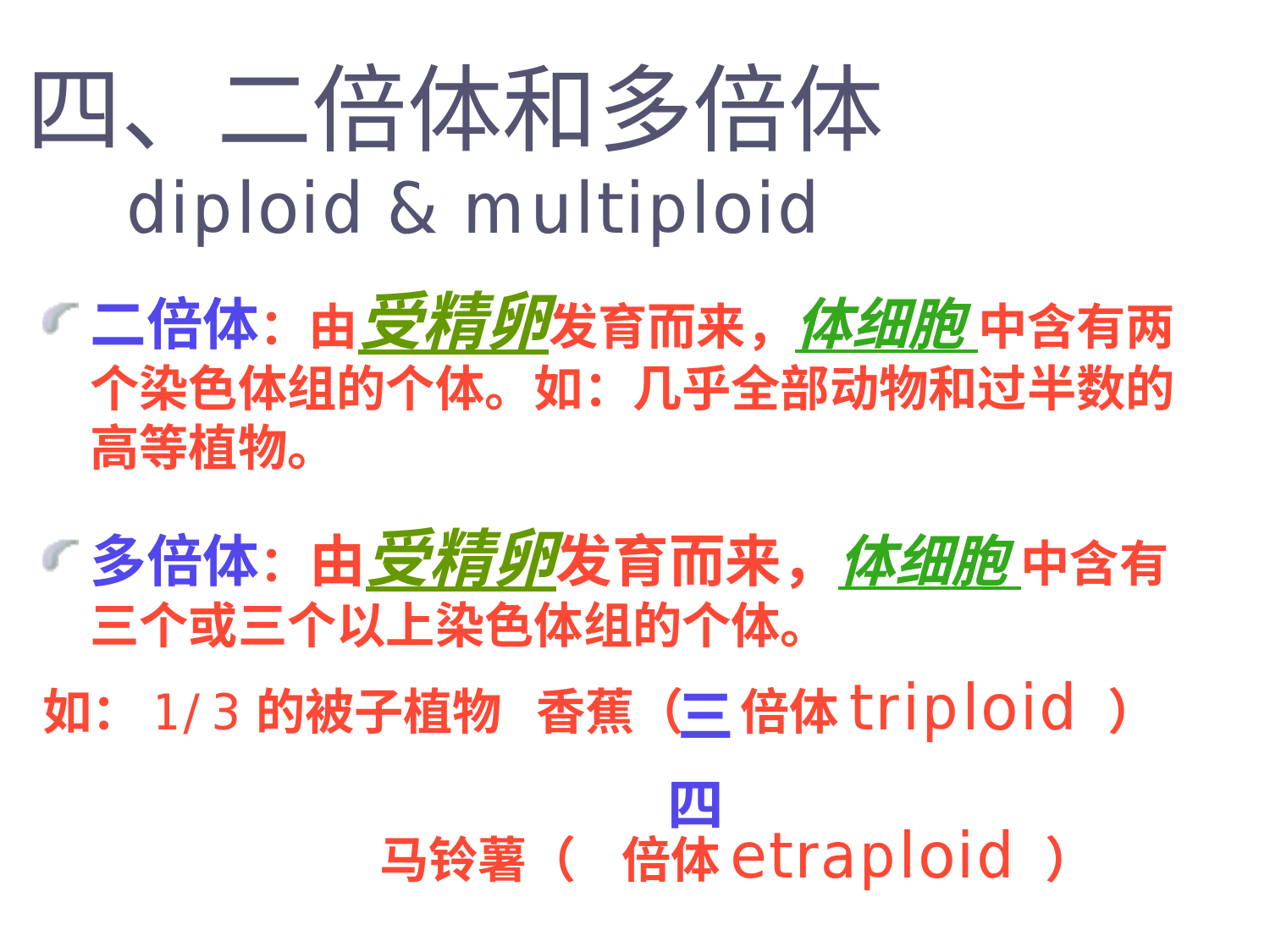

# 四、二倍体和多倍体   diploid & multiploid
二倍体：由受精卵发育而来，体细胞 中含有两个染色体组的个体。如：几乎全部动物和过半数的高等植物。

多倍体：由受精卵发育而来，体细胞 中含有三个或三个以上染色体组的个体。
如：1/3的被子植物   香蕉（     倍体triploid ）
                             马铃薯（    倍体etraploid ）
三
四